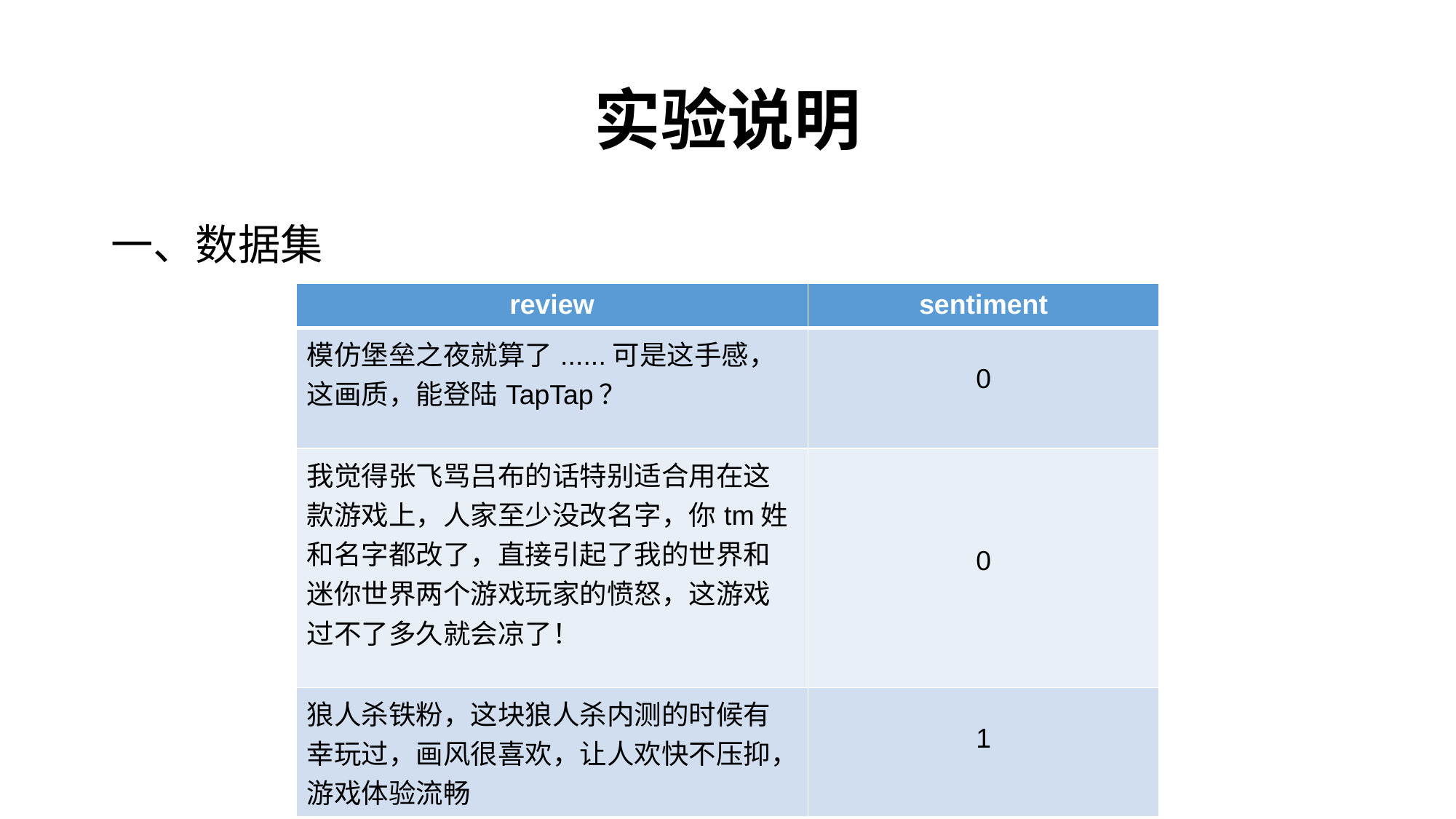

# 实验说明
一、数据集

| review | sentiment |
| --- | --- |
| 模仿堡垒之夜就算了......可是这手感，这画质，能登陆TapTap？ | 0 |
| 我觉得张飞骂吕布的话特别适合用在这款游戏上，人家至少没改名字，你tm姓和名字都改了，直接引起了我的世界和迷你世界两个游戏玩家的愤怒，这游戏过不了多久就会凉了！ | 0 |
| 狼人杀铁粉，这块狼人杀内测的时候有幸玩过，画风很喜欢，让人欢快不压抑，游戏体验流畅 | 1 |